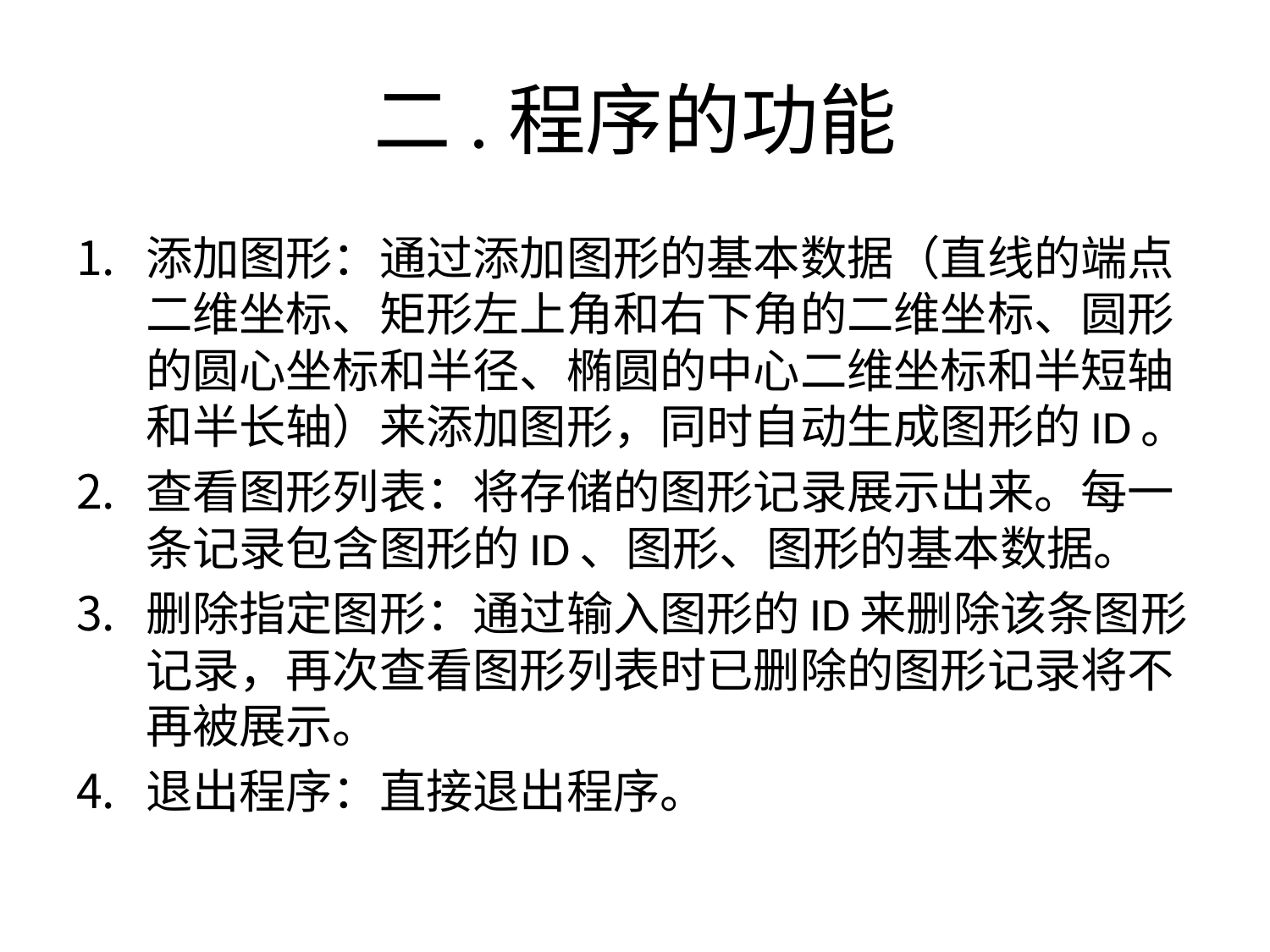

# 二.程序的功能
添加图形：通过添加图形的基本数据（直线的端点二维坐标、矩形左上角和右下角的二维坐标、圆形的圆心坐标和半径、椭圆的中心二维坐标和半短轴和半长轴）来添加图形，同时自动生成图形的ID。
查看图形列表：将存储的图形记录展示出来。每一条记录包含图形的ID、图形、图形的基本数据。
删除指定图形：通过输入图形的ID来删除该条图形记录，再次查看图形列表时已删除的图形记录将不再被展示。
退出程序：直接退出程序。